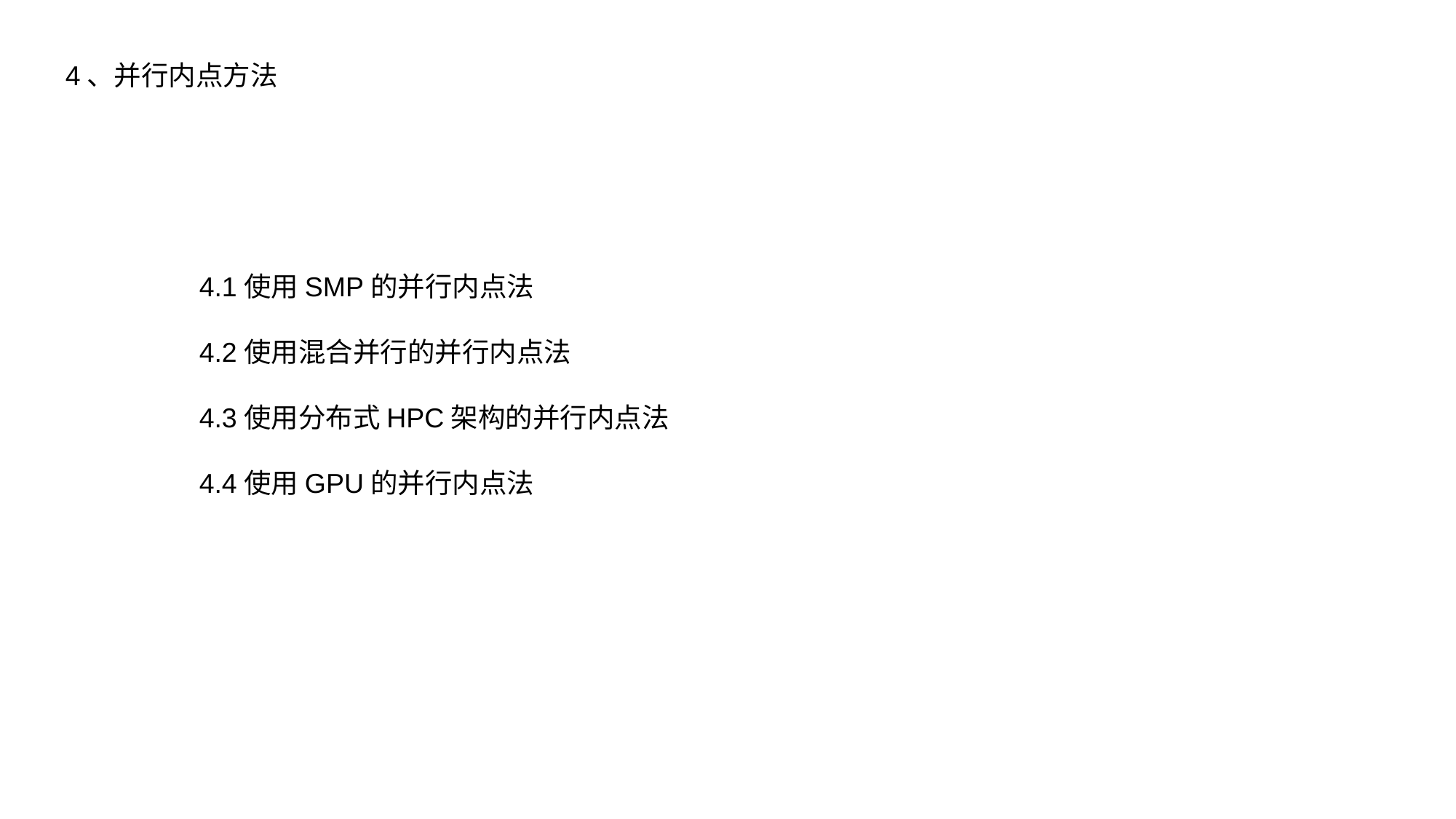

4、并行内点方法

	4.1使用SMP的并行内点法

	4.2使用混合并行的并行内点法

	4.3使用分布式HPC架构的并行内点法

	4.4使用GPU的并行内点法